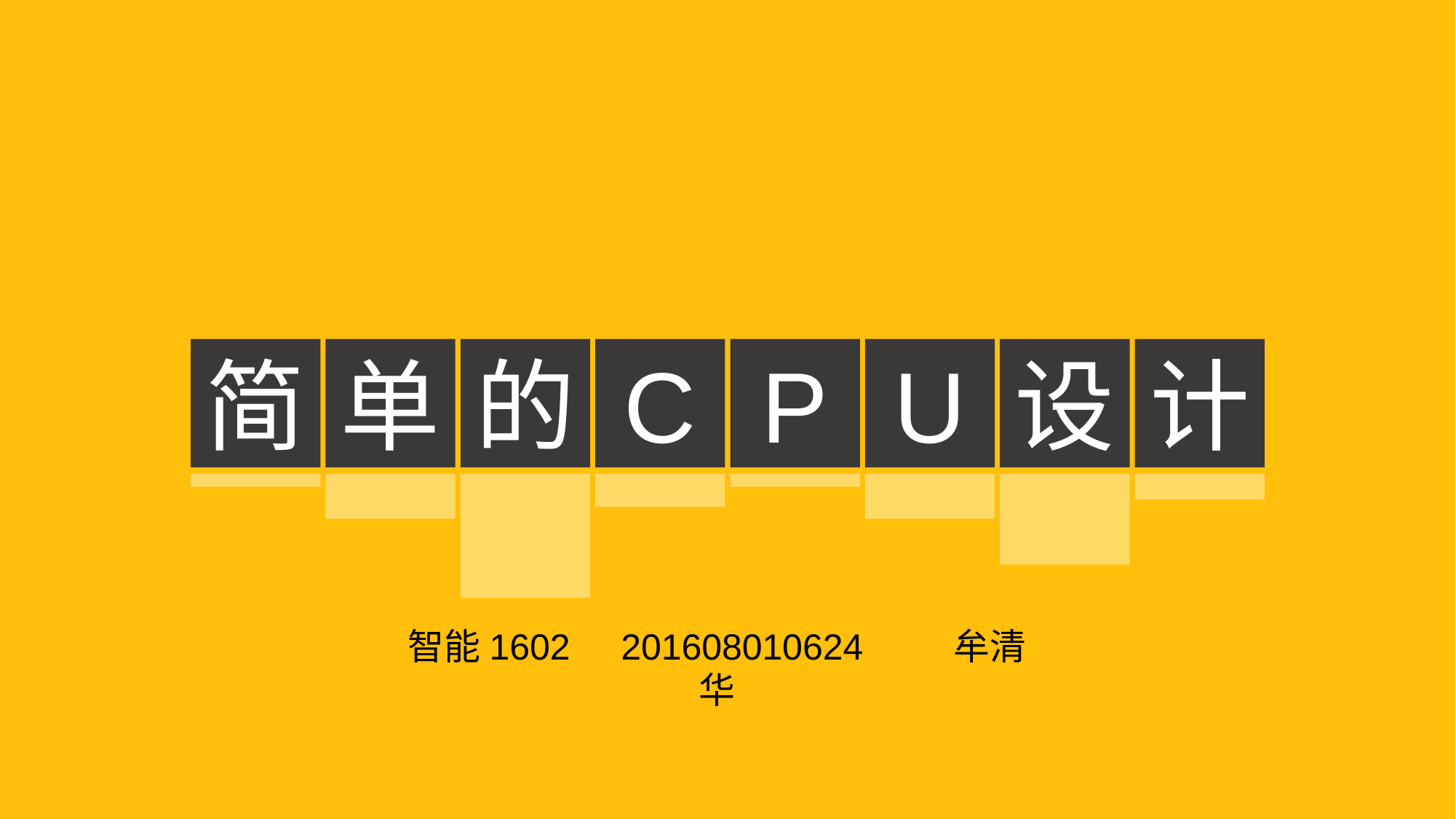

简
单
的
C
P
U
设
计

智能1602     201608010624        牟清华